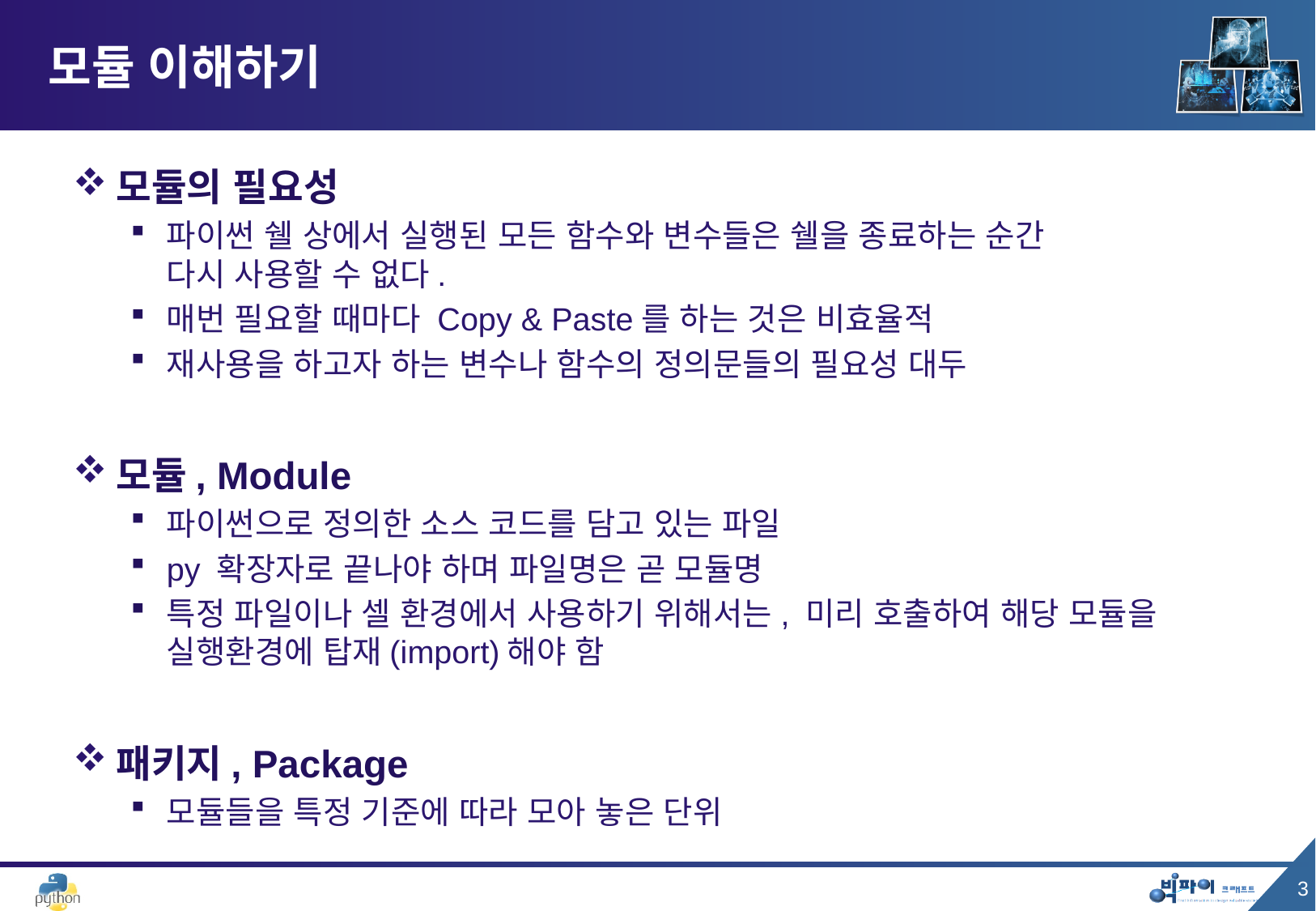

# 모듈 이해하기
모듈의 필요성
파이썬 쉘 상에서 실행된 모든 함수와 변수들은 쉘을 종료하는 순간
다시 사용할 수 없다.
매번 필요할 때마다 Copy & Paste를 하는 것은 비효율적
재사용을 하고자 하는 변수나 함수의 정의문들의 필요성 대두

모듈, Module
파이썬으로 정의한 소스 코드를 담고 있는 파일
py 확장자로 끝나야 하며 파일명은 곧 모듈명
특정 파일이나 셀 환경에서 사용하기 위해서는, 미리 호출하여 해당 모듈을 실행환경에 탑재(import)해야 함

패키지, Package
모듈들을 특정 기준에 따라 모아 놓은 단위